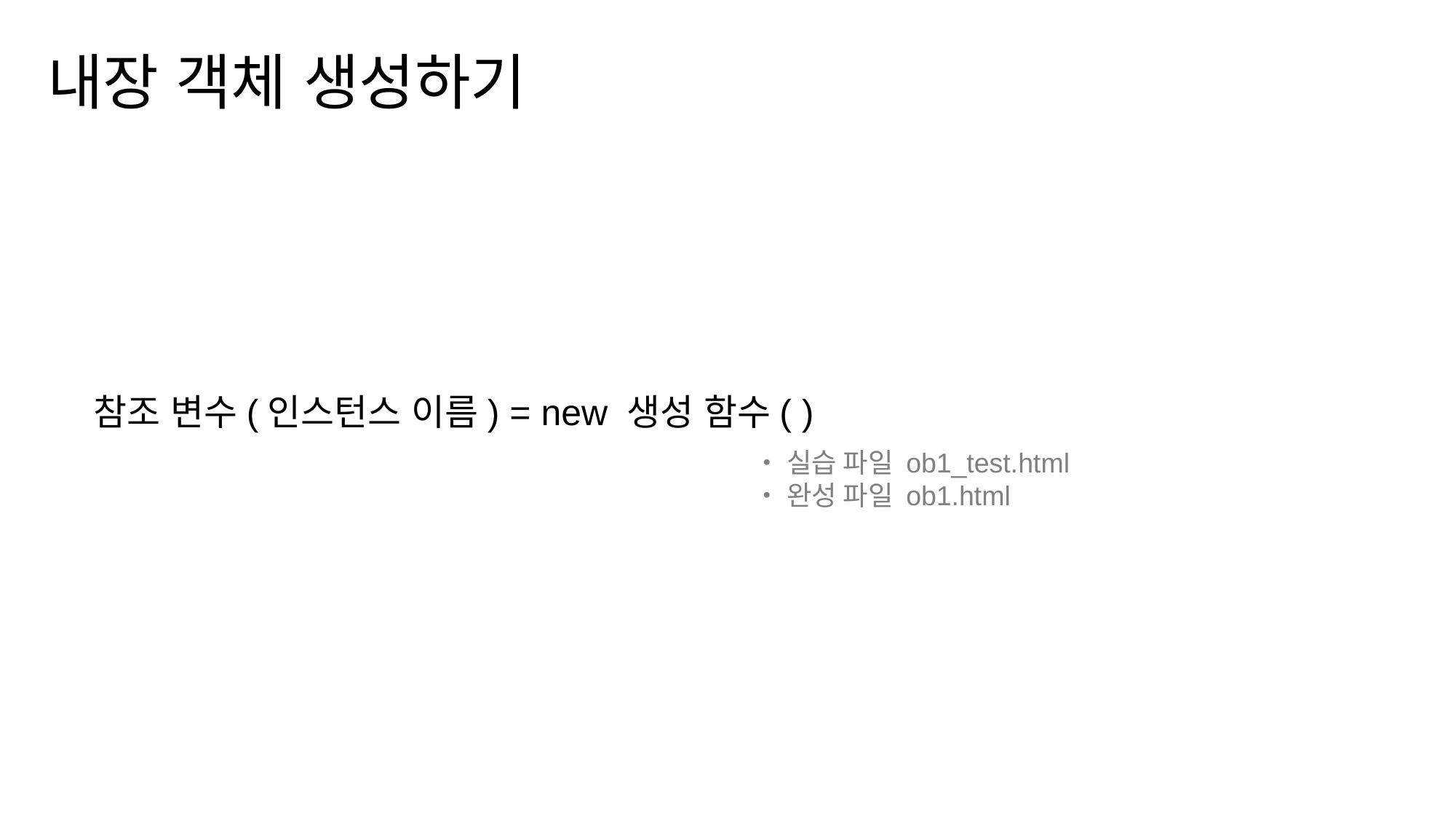

내장 객체 생성하기
참조 변수(인스턴스 이름) = new 생성 함수( )
•실습 파일 ob1_test.html
•완성 파일 ob1.html